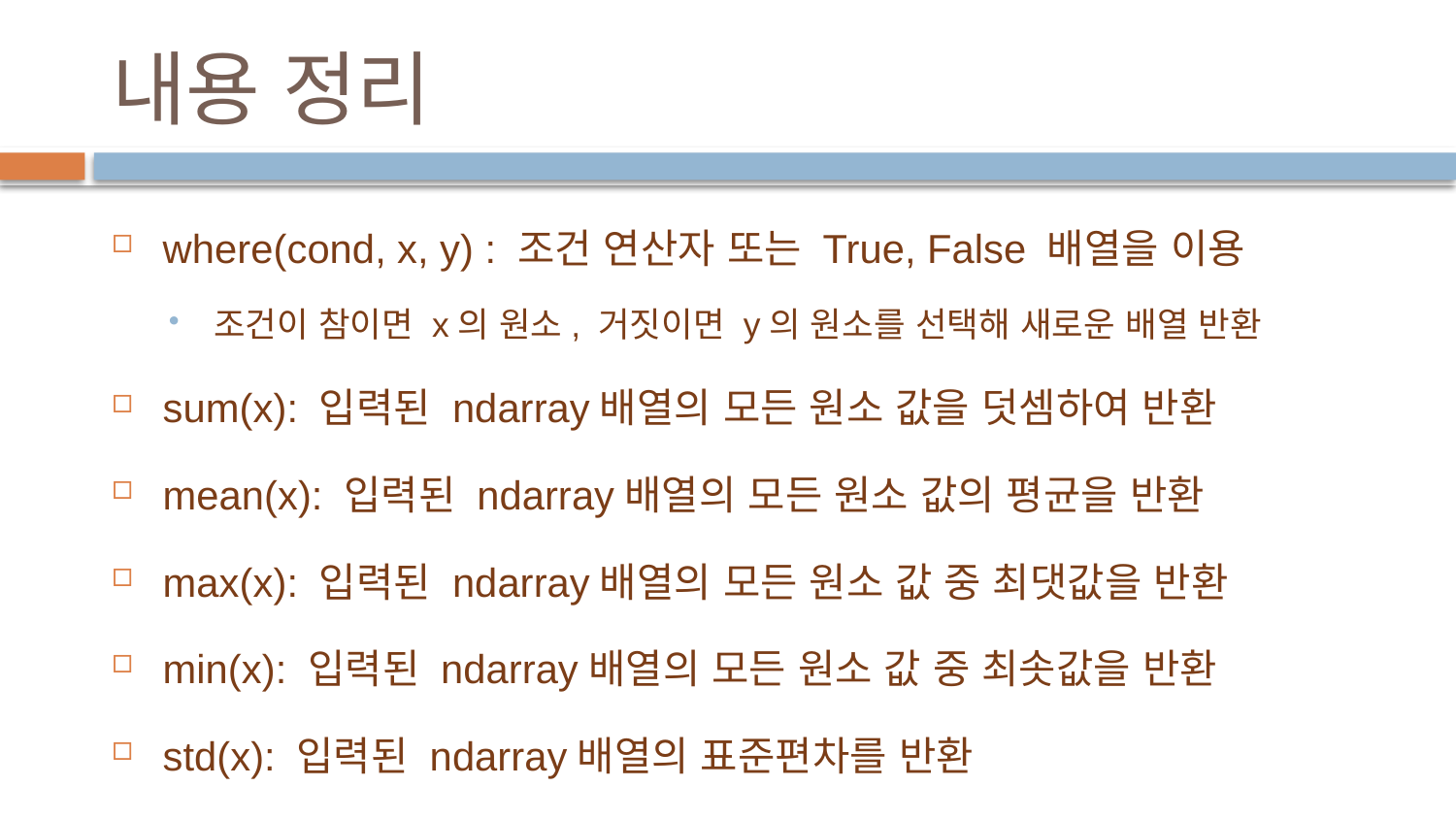

# 내용 정리
where(cond, x, y) : 조건 연산자 또는 True, False 배열을 이용
조건이 참이면 x의 원소, 거짓이면 y의 원소를 선택해 새로운 배열 반환
sum(x): 입력된 ndarray배열의 모든 원소 값을 덧셈하여 반환
mean(x): 입력된 ndarray배열의 모든 원소 값의 평균을 반환
max(x): 입력된 ndarray배열의 모든 원소 값 중 최댓값을 반환
min(x): 입력된 ndarray배열의 모든 원소 값 중 최솟값을 반환
std(x): 입력된 ndarray배열의 표준편차를 반환